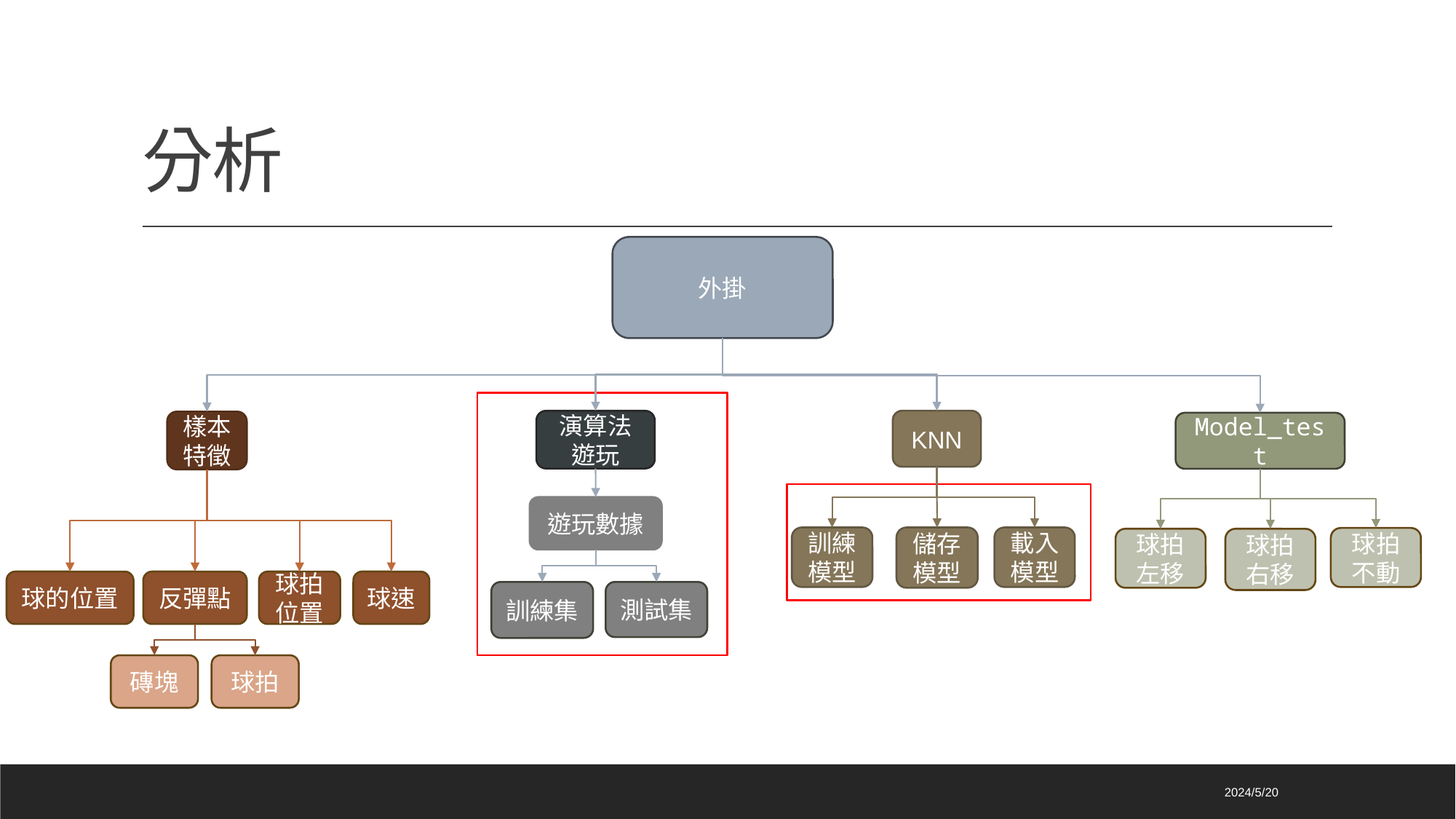

# 分析
外掛

演算法遊玩
KNN
樣本
特徵
Model_test

遊玩數據
訓練
模型
儲存
模型
載入
模型
球拍
不動
球拍
左移
球拍
右移
球速
球的位置
球拍
位置
反彈點
訓練集
測試集
磚塊
球拍
2024/5/20